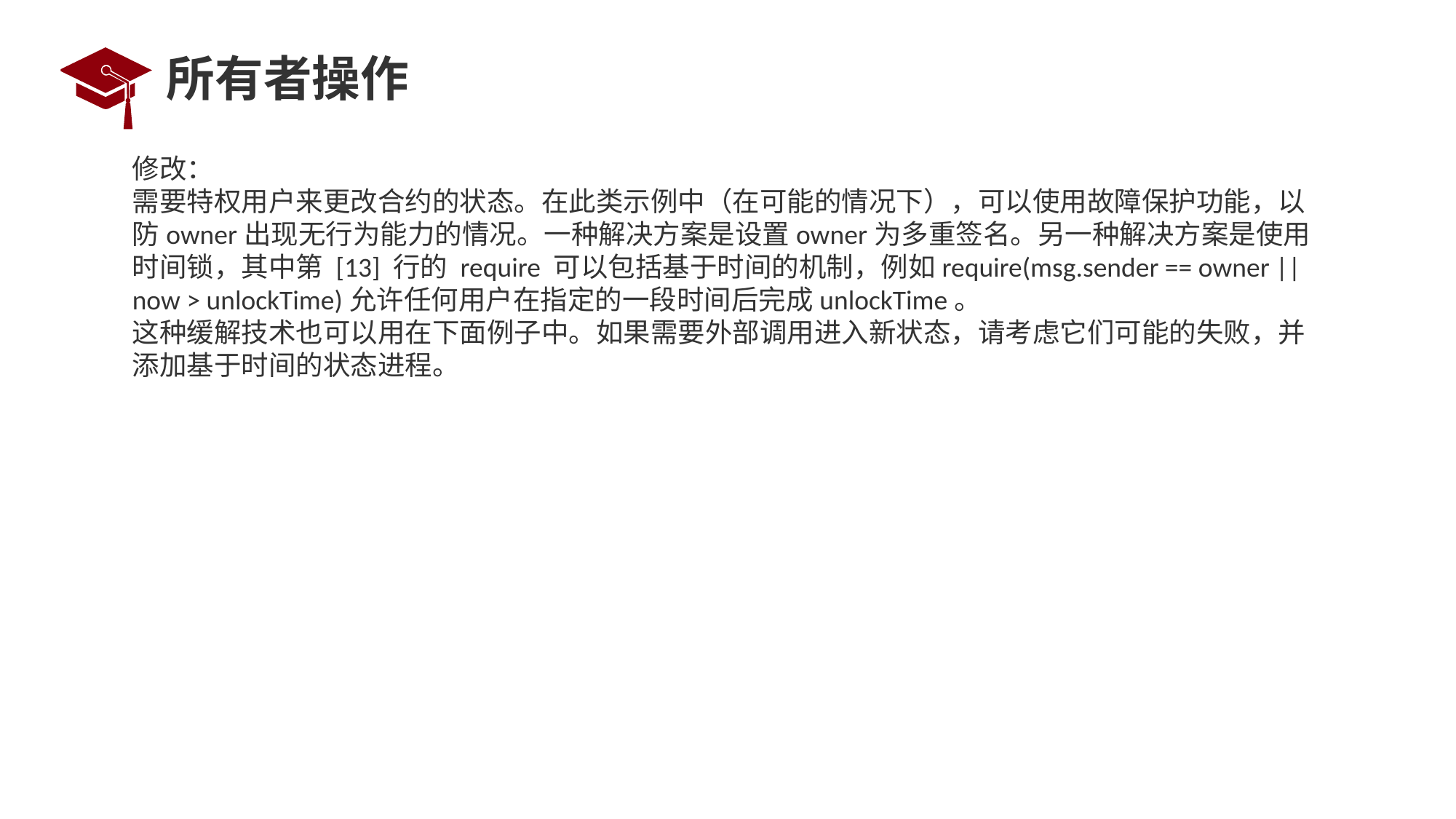

# 所有者操作
修改：
需要特权用户来更改合约的状态。在此类示例中（在可能的情况下），可以使用故障保护功能，以防owner出现无行为能力的情况。一种解决方案是设置owner为多重签名。另一种解决方案是使用时间锁，其中第 [13] 行的 require 可以包括基于时间的机制，例如require(msg.sender == owner || now > unlockTime)允许任何用户在指定的一段时间后完成unlockTime。
这种缓解技术也可以用在下面例子中。如果需要外部调用进入新状态，请考虑它们可能的失败，并添加基于时间的状态进程。